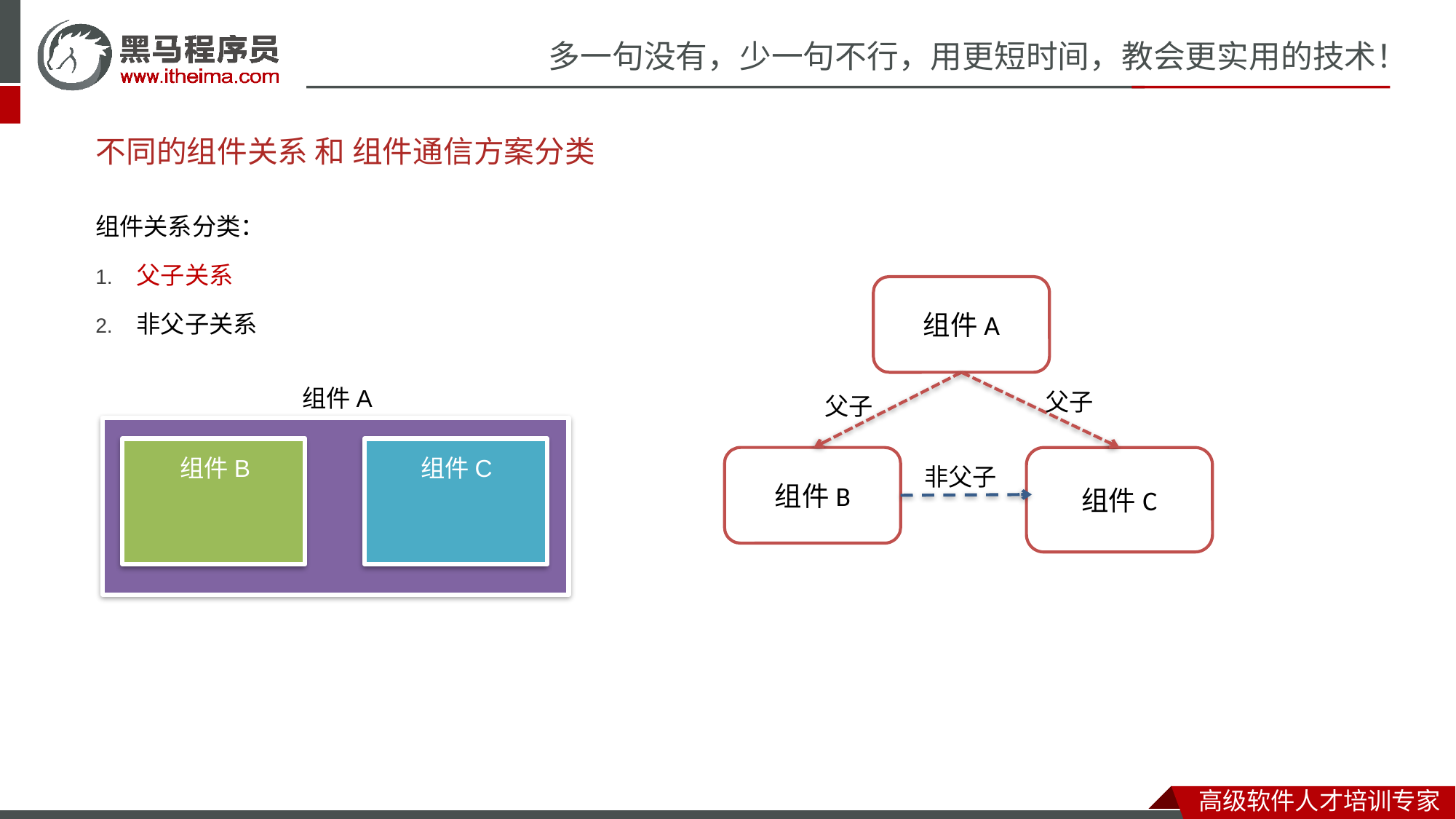

# 不同的组件关系 和 组件通信方案分类
组件关系分类：
父子关系
非父子关系

组件A
父子
父子
组件A

非父子
组件B
组件C
组件B
组件C